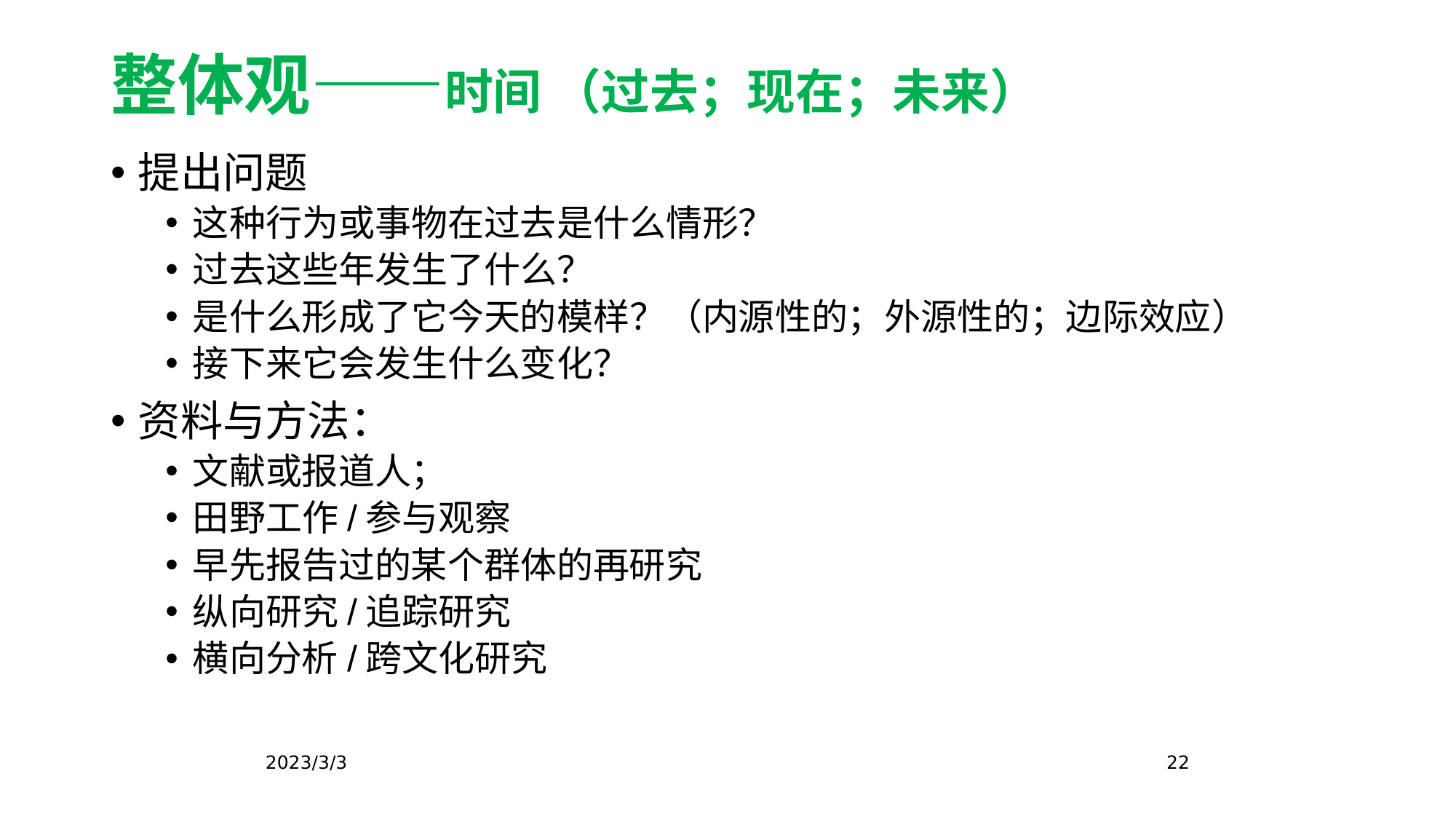

整体观——时间 （过去；现在；未来）
提出问题
这种行为或事物在过去是什么情形？
过去这些年发生了什么？
是什么形成了它今天的模样？（内源性的；外源性的；边际效应）
接下来它会发生什么变化？
资料与方法：
文献或报道人；
田野工作/参与观察
早先报告过的某个群体的再研究
纵向研究/追踪研究
横向分析/跨文化研究
2023/3/3
22